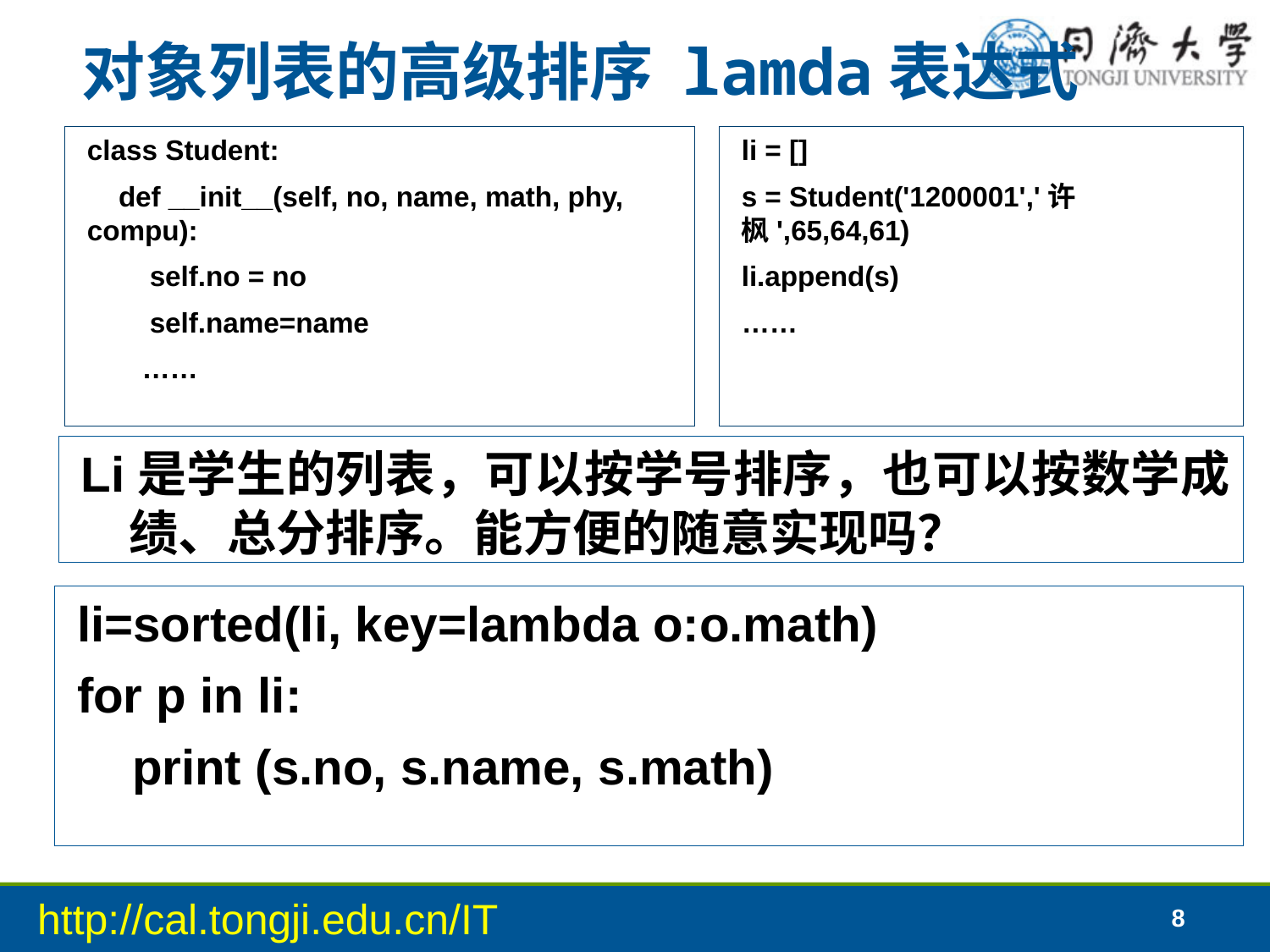

# 对象列表的高级排序 lamda表达式
class Student:
    def __init__(self, no, name, math, phy, compu):
        self.no = no
        self.name=name
       ……
li = []
s = Student('1200001','许枫',65,64,61)
li.append(s)
……
Li是学生的列表，可以按学号排序，也可以按数学成绩、总分排序。能方便的随意实现吗？
li=sorted(li, key=lambda o:o.math)
for p in li:
    print (s.no, s.name, s.math)